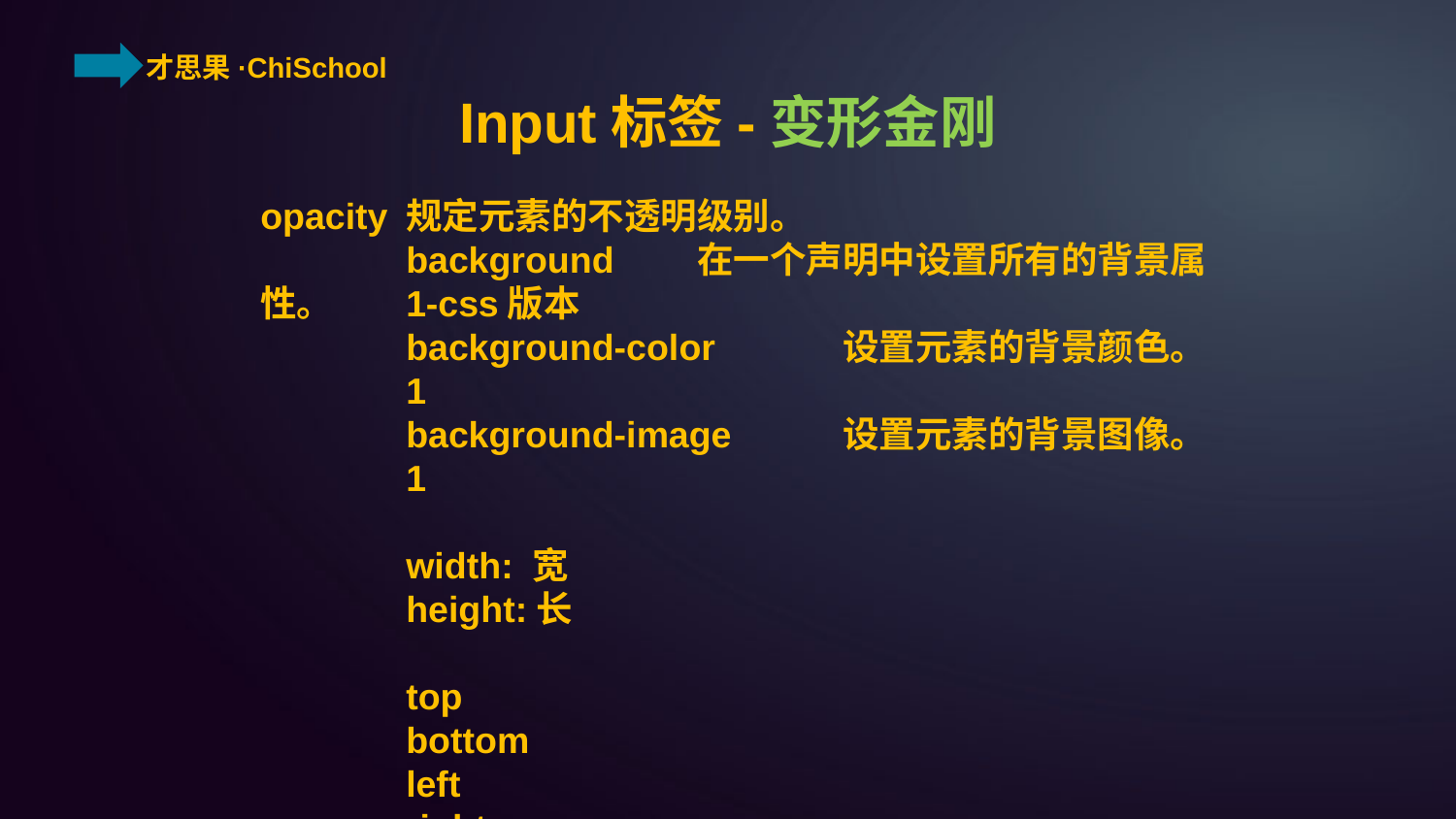

Input标签-变形金刚
opacity	规定元素的不透明级别。
	background	在一个声明中设置所有的背景属性。	1-css版本
	background-color	设置元素的背景颜色。	1
	background-image	设置元素的背景图像。	1

	width: 宽
	height:长

	top
	bottom
	left
	right